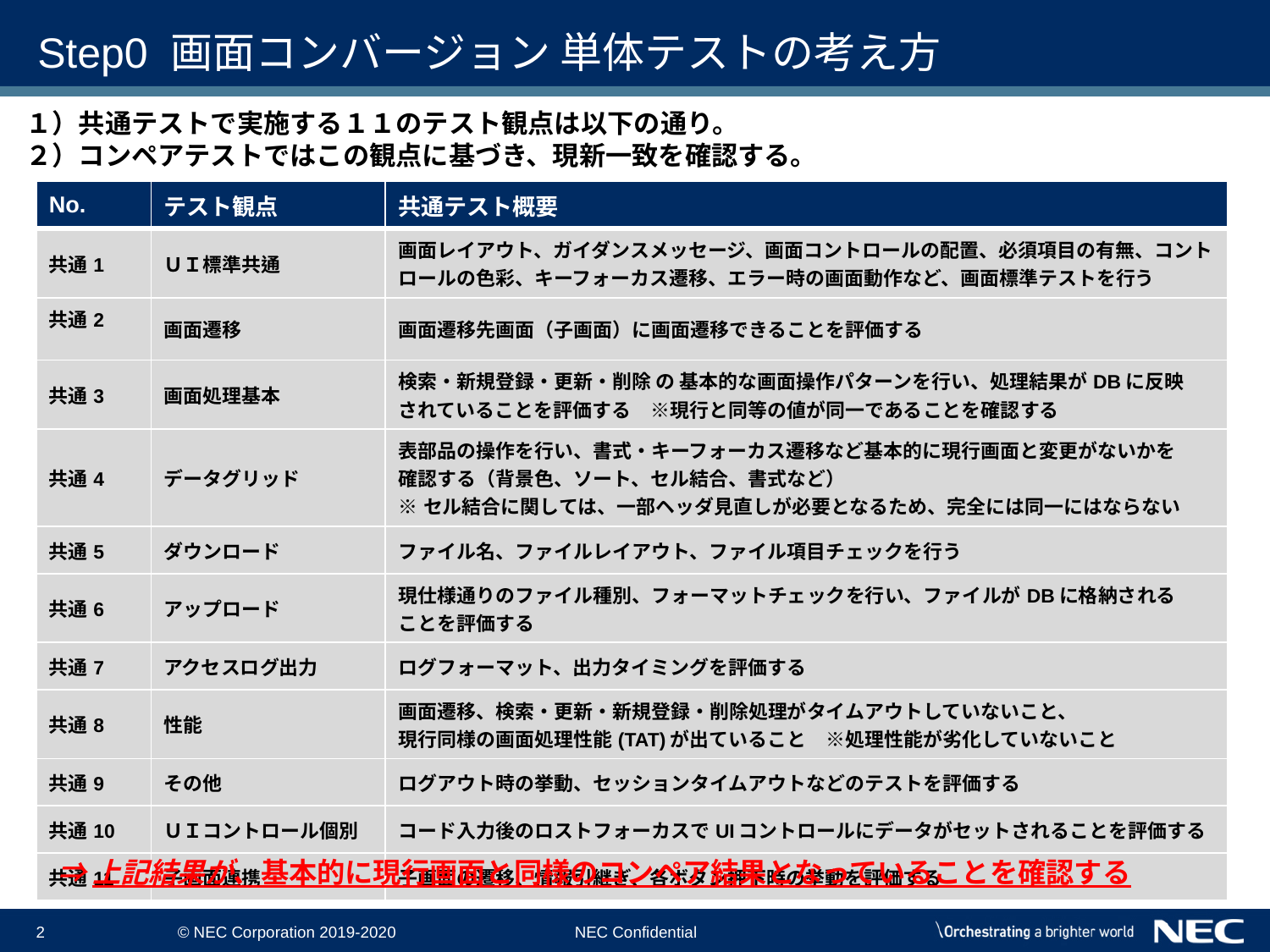

# Step0 画面コンバージョン 単体テストの考え方
１）共通テストで実施する１１のテスト観点は以下の通り。
２）コンペアテストではこの観点に基づき、現新一致を確認する。

|  |
| --- |
| No. | テスト観点 | 共通テスト概要 |
| --- | --- | --- |
| 共通1 | ＵＩ標準共通 | 画面レイアウト、ガイダンスメッセージ、画面コントロールの配置、必須項目の有無、コントロールの色彩、キーフォーカス遷移、エラー時の画面動作など、画面標準テストを行う |
| 共通2 | 画面遷移 | 画面遷移先画面（子画面）に画面遷移できることを評価する |
| 共通3 | 画面処理基本 | 検索・新規登録・更新・削除 の 基本的な画面操作パターンを行い、処理結果がDBに反映 されていることを評価する　※現行と同等の値が同一であることを確認する |
| 共通4 | データグリッド | 表部品の操作を行い、書式・キーフォーカス遷移など基本的に現行画面と変更がないかを 確認する（背景色、ソート、セル結合、書式など）　 ※セル結合に関しては、一部ヘッダ見直しが必要となるため、完全には同一にはならない |
| 共通5 | ダウンロード | ファイル名、ファイルレイアウト、ファイル項目チェックを行う |
| 共通6 | アップロード | 現仕様通りのファイル種別、フォーマットチェックを行い、ファイルがDBに格納される ことを評価する |
| 共通7 | アクセスログ出力 | ログフォーマット、出力タイミングを評価する |
| 共通8 | 性能 | 画面遷移、検索・更新・新規登録・削除処理がタイムアウトしていないこと、 現行同様の画面処理性能(TAT)が出ていること　※処理性能が劣化していないこと |
| 共通9 | その他 | ログアウト時の挙動、セッションタイムアウトなどのテストを評価する |
| 共通10 | ＵＩコントロール個別 | コード入力後のロストフォーカスでUIコントロールにデータがセットされることを評価する |
| 共通11 | 子画面連携 | 子画面の遷移、情報引継ぎ、各ボタン押下時の挙動を評価する |
⇒上記結果が、基本的に現行画面と同様のコンペア結果となっていることを確認する